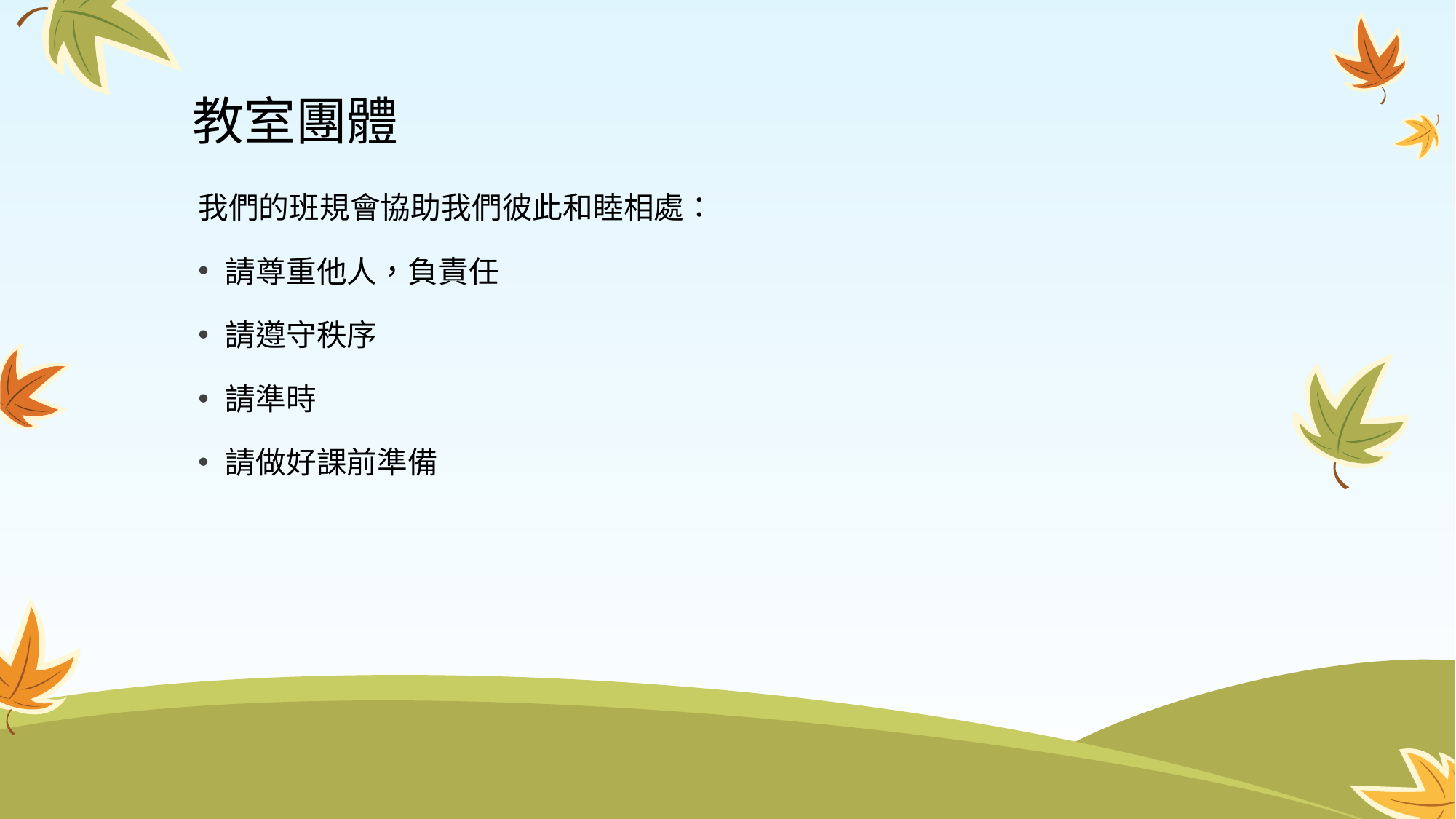

# 教室團體
我們的班規會協助我們彼此和睦相處：
請尊重他人，負責任
請遵守秩序
請準時
請做好課前準備